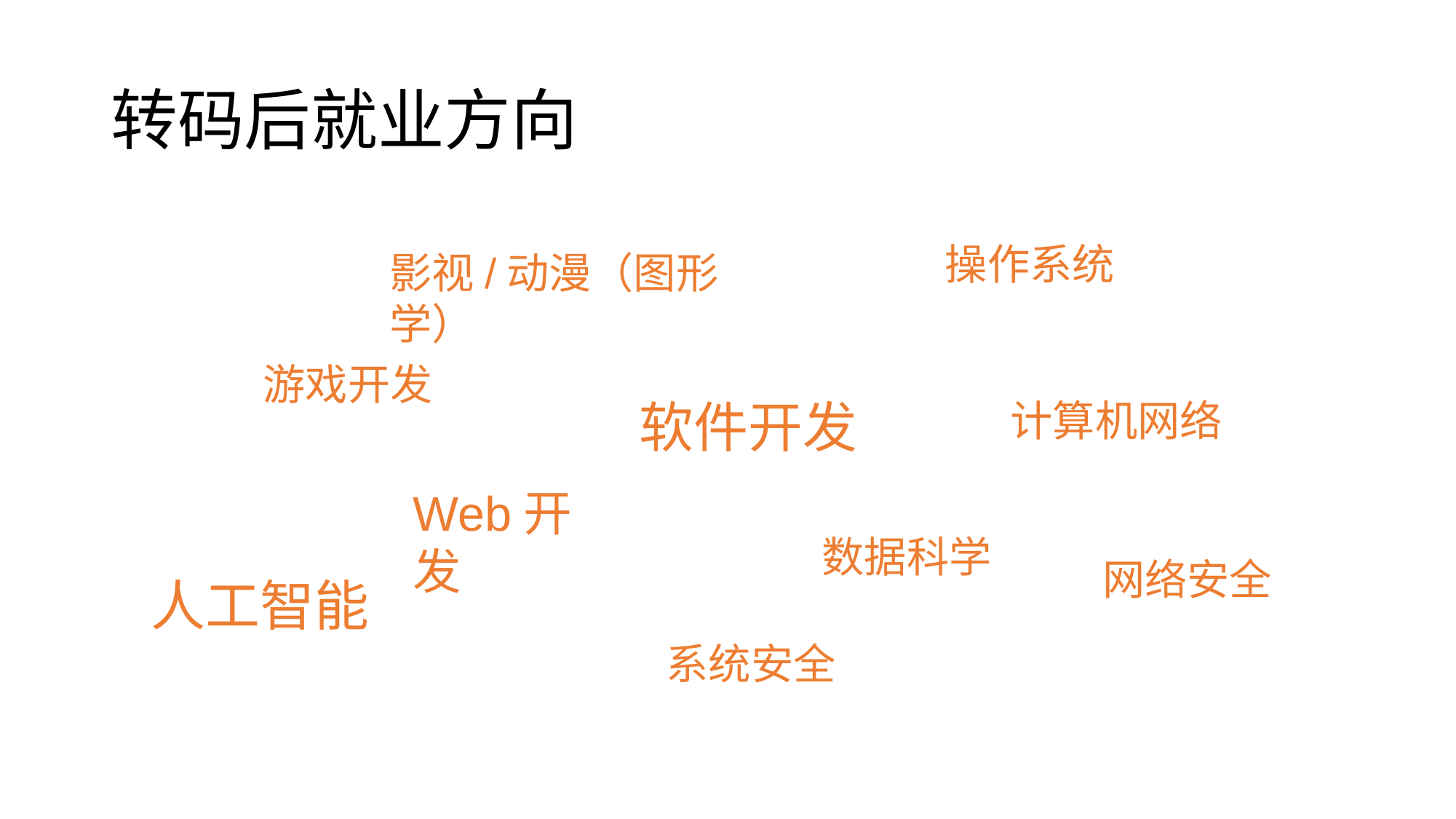

# 转码后就业方向
操作系统
影视/动漫（图形学）
游戏开发
软件开发
计算机网络
Web开发
数据科学
网络安全
人工智能
系统安全